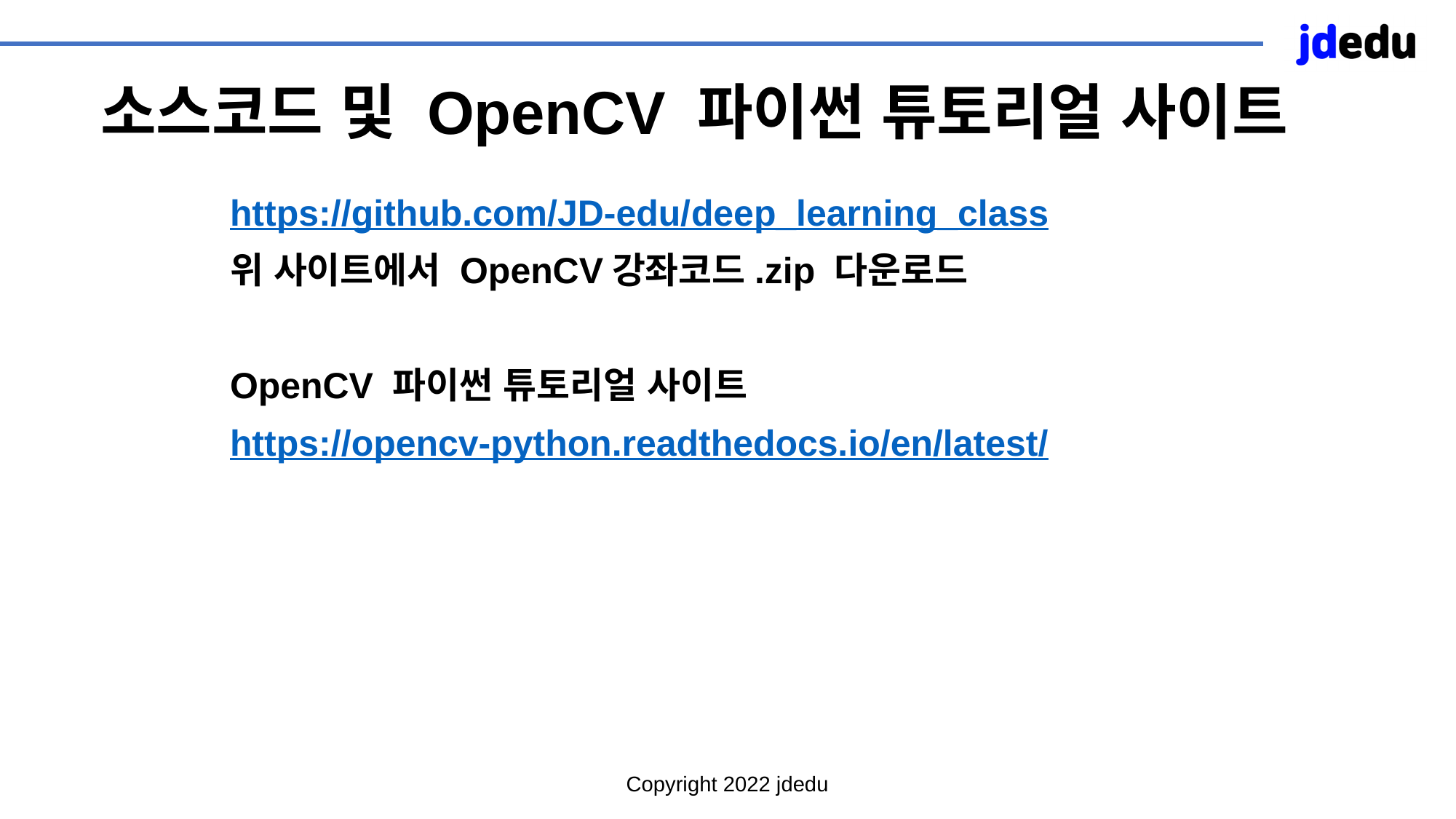

# 소스코드 및 OpenCV 파이썬 튜토리얼 사이트
https://github.com/JD-edu/deep_learning_class
위 사이트에서 OpenCV강좌코드.zip 다운로드

OpenCV 파이썬 튜토리얼 사이트
https://opencv-python.readthedocs.io/en/latest/